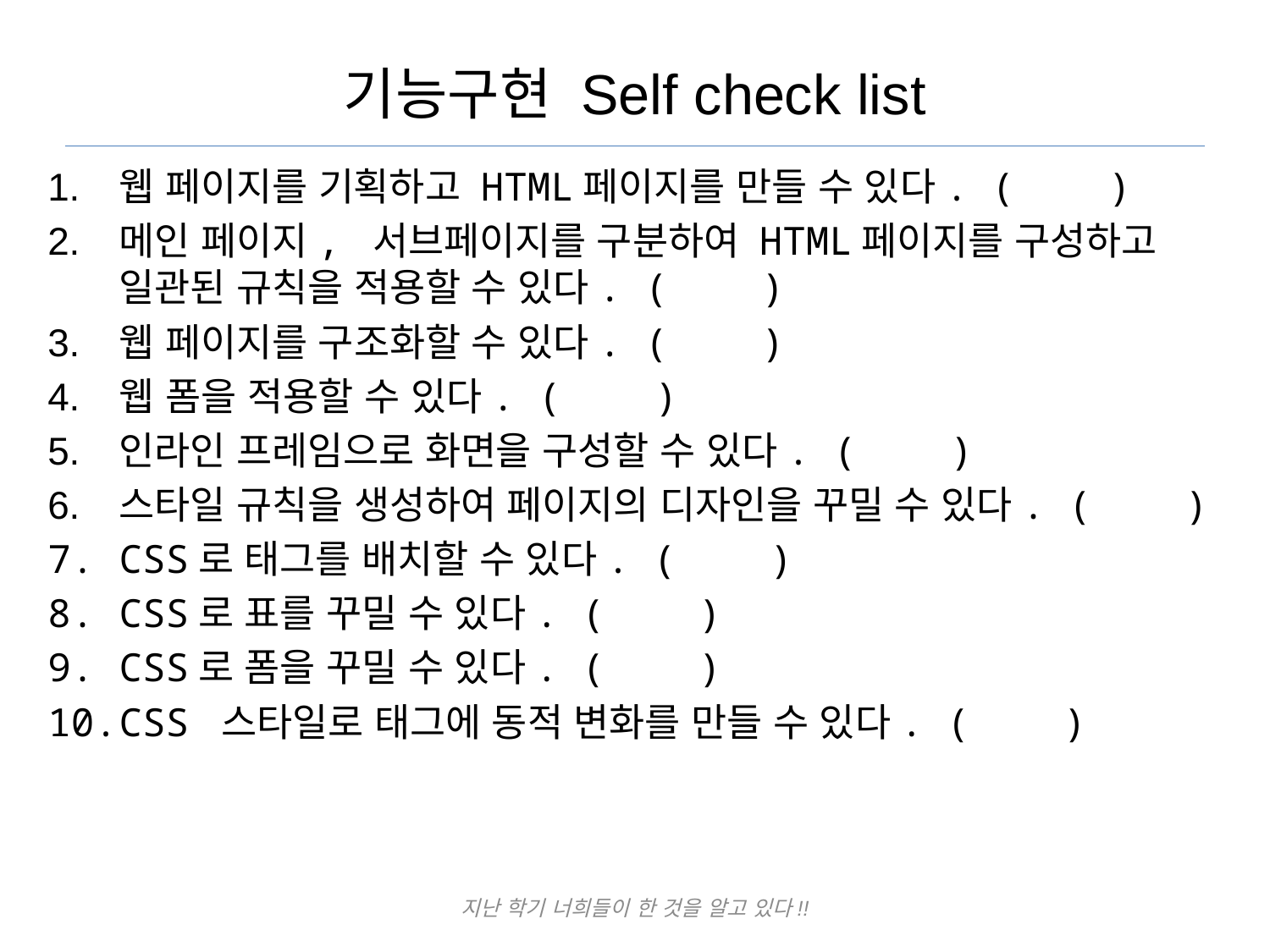

# 기능구현 Self check list
웹 페이지를 기획하고 HTML페이지를 만들 수 있다. (    )
메인 페이지, 서브페이지를 구분하여 HTML페이지를 구성하고 일관된 규칙을 적용할 수 있다. (    )
웹 페이지를 구조화할 수 있다. (    )
웹 폼을 적용할 수 있다. (    )
인라인 프레임으로 화면을 구성할 수 있다. (    )
스타일 규칙을 생성하여 페이지의 디자인을 꾸밀 수 있다. (    )
CSS로 태그를 배치할 수 있다. (    )
CSS로 표를 꾸밀 수 있다. (    )
CSS로 폼을 꾸밀 수 있다. (    )
CSS 스타일로 태그에 동적 변화를 만들 수 있다. (    )
지난 학기 너희들이 한 것을 알고 있다!!